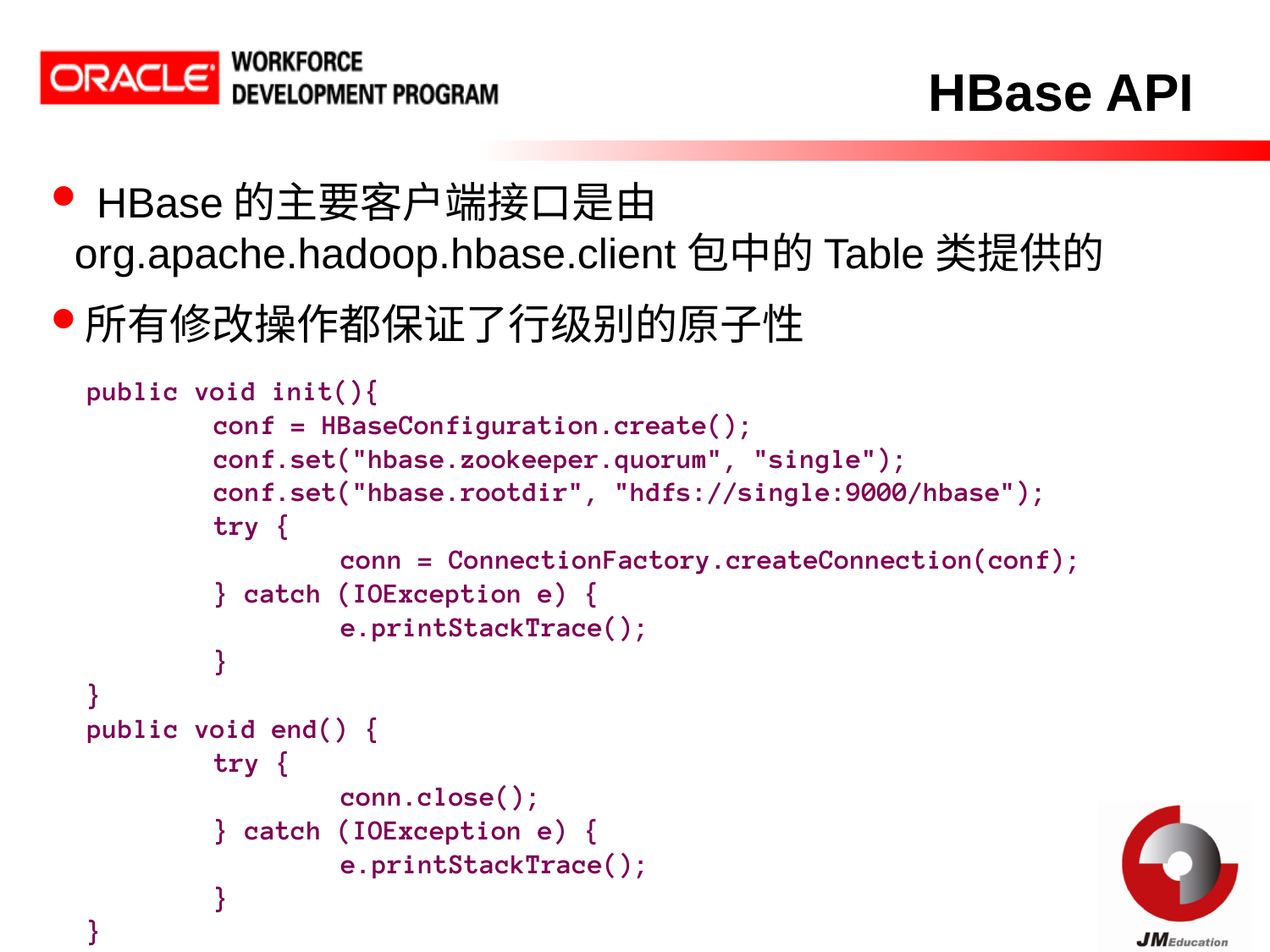

HBase API
 HBase的主要客户端接口是由org.apache.hadoop.hbase.client包中的Table类提供的
所有修改操作都保证了行级别的原子性
public void init(){
	conf = HBaseConfiguration.create();
	conf.set("hbase.zookeeper.quorum", "single");
	conf.set("hbase.rootdir", "hdfs://single:9000/hbase");
	try {
		conn = ConnectionFactory.createConnection(conf);
	} catch (IOException e) {
		e.printStackTrace();
	}
}
public void end() {
	try {
		conn.close();
	} catch (IOException e) {
		e.printStackTrace();
	}
}